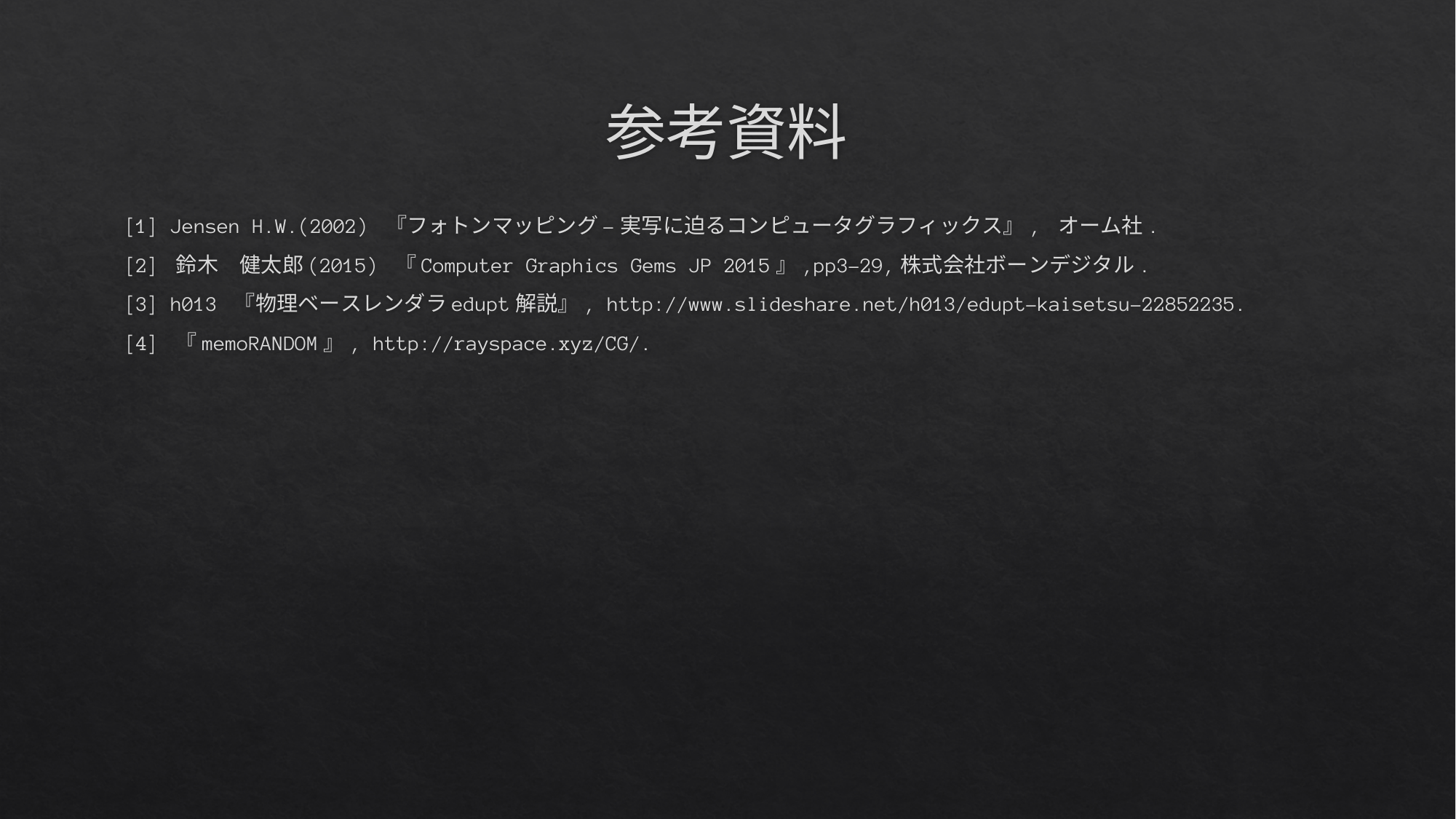

# 参考資料
[1] Jensen H.W.(2002) 『フォトンマッピング-実写に迫るコンピュータグラフィックス』, オーム社.
[2] 鈴木　健太郎(2015) 『Computer Graphics Gems JP 2015』,pp3-29,株式会社ボーンデジタル.
[3] h013 『物理ベースレンダラedupt解説』, http://www.slideshare.net/h013/edupt-kaisetsu-22852235.
[4] 『memoRANDOM』, http://rayspace.xyz/CG/.